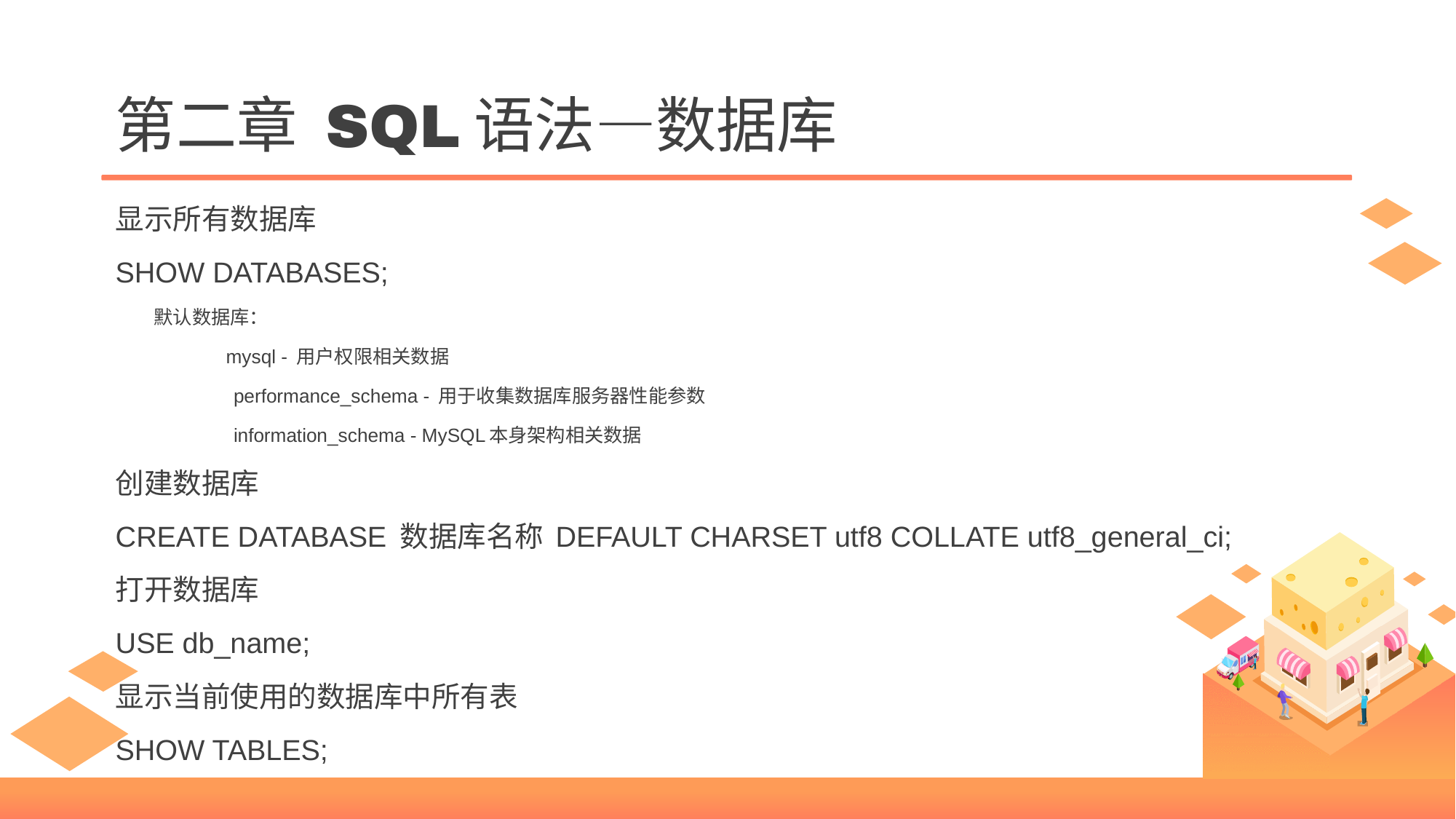

# 第二章 SQL语法—数据库
显示所有数据库
SHOW DATABASES;
        默认数据库：
　    　　　   mysql - 用户权限相关数据
　　　　　　performance_schema - 用于收集数据库服务器性能参数
　　　　　　information_schema - MySQL本身架构相关数据
创建数据库
CREATE DATABASE 数据库名称 DEFAULT CHARSET utf8 COLLATE utf8_general_ci;
打开数据库
USE db_name;
显示当前使用的数据库中所有表
SHOW TABLES;